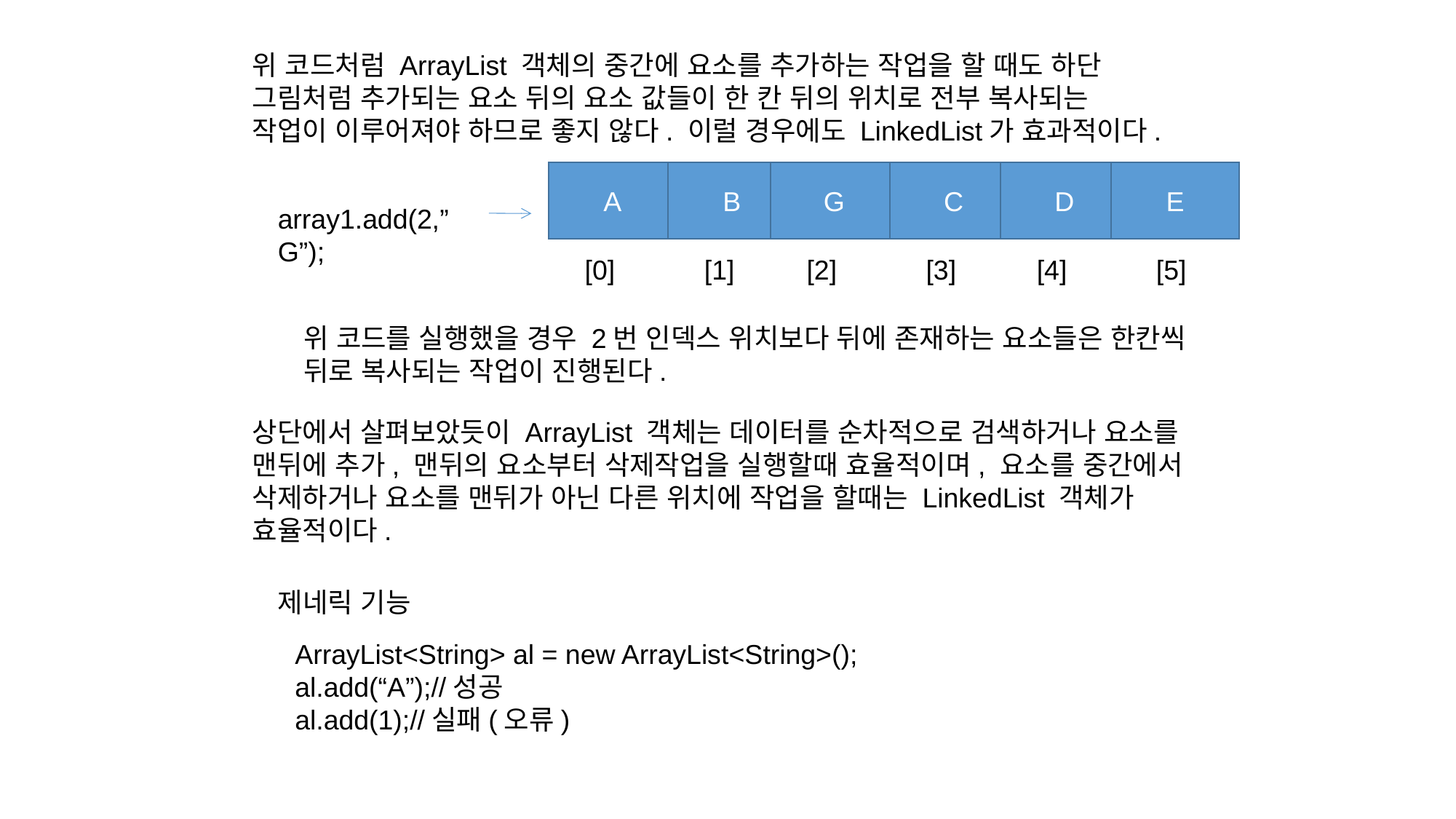

위 코드처럼 ArrayList 객체의 중간에 요소를 추가하는 작업을 할 때도 하단 그림처럼 추가되는 요소 뒤의 요소 값들이 한 칸 뒤의 위치로 전부 복사되는 작업이 이루어져야 하므로 좋지 않다. 이럴 경우에도 LinkedList가 효과적이다.
A
B
G
C
D
E
array1.add(2,”G”);
[0]
[1]
[2]
[3]
[4]
[5]
위 코드를 실행했을 경우 2번 인덱스 위치보다 뒤에 존재하는 요소들은 한칸씩 뒤로 복사되는 작업이 진행된다.
상단에서 살펴보았듯이 ArrayList 객체는 데이터를 순차적으로 검색하거나 요소를 맨뒤에 추가, 맨뒤의 요소부터 삭제작업을 실행할때 효율적이며, 요소를 중간에서 삭제하거나 요소를 맨뒤가 아닌 다른 위치에 작업을 할때는 LinkedList 객체가 효율적이다.
제네릭 기능
ArrayList<String> al = new ArrayList<String>();
al.add(“A”);//성공
al.add(1);//실패(오류)